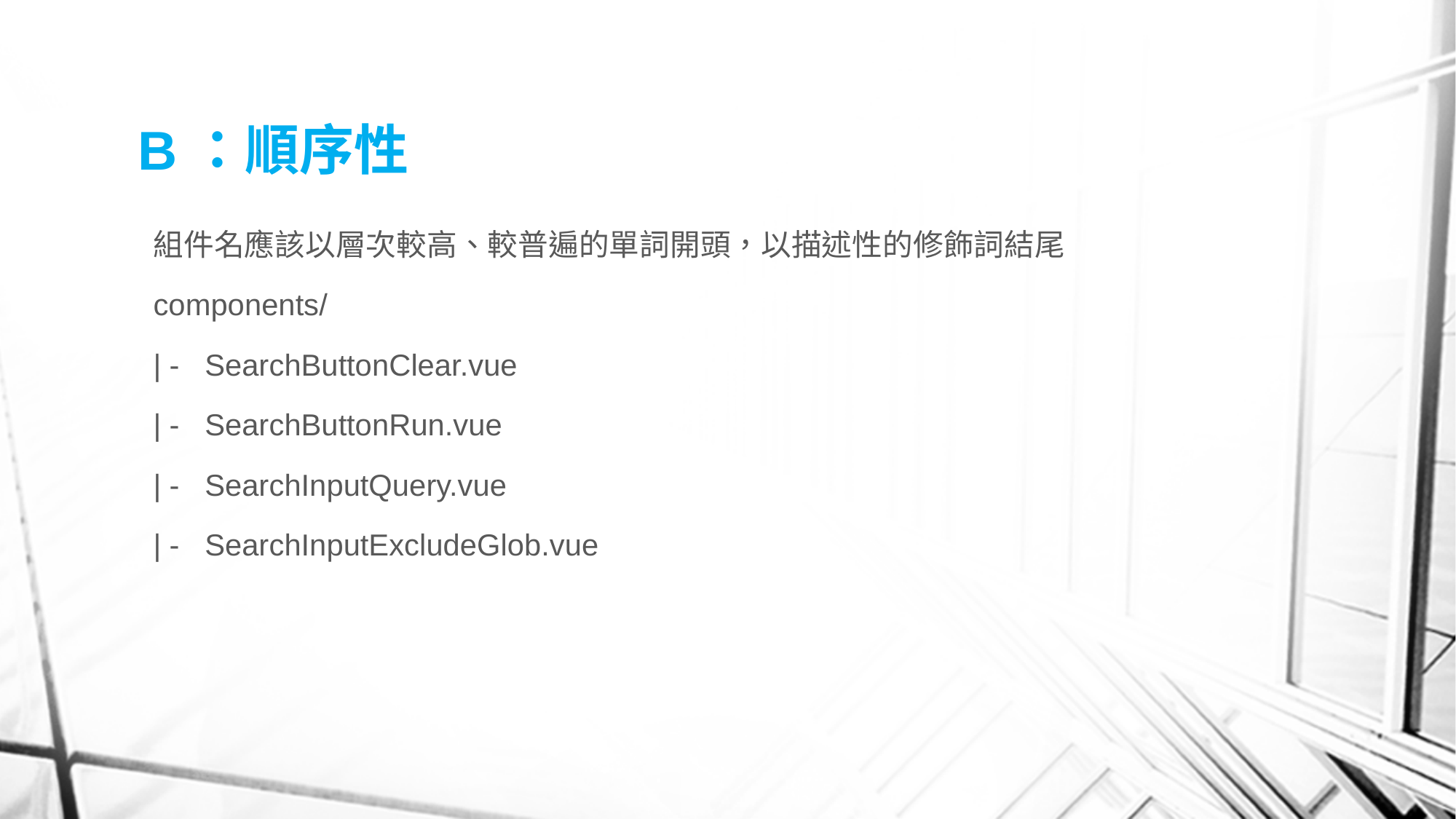

# B：順序性
組件名應該以層次較高、較普遍的單詞開頭，以描述性的修飾詞結尾
components/
| -   SearchButtonClear.vue
| -   SearchButtonRun.vue
| -   SearchInputQuery.vue
| -   SearchInputExcludeGlob.vue